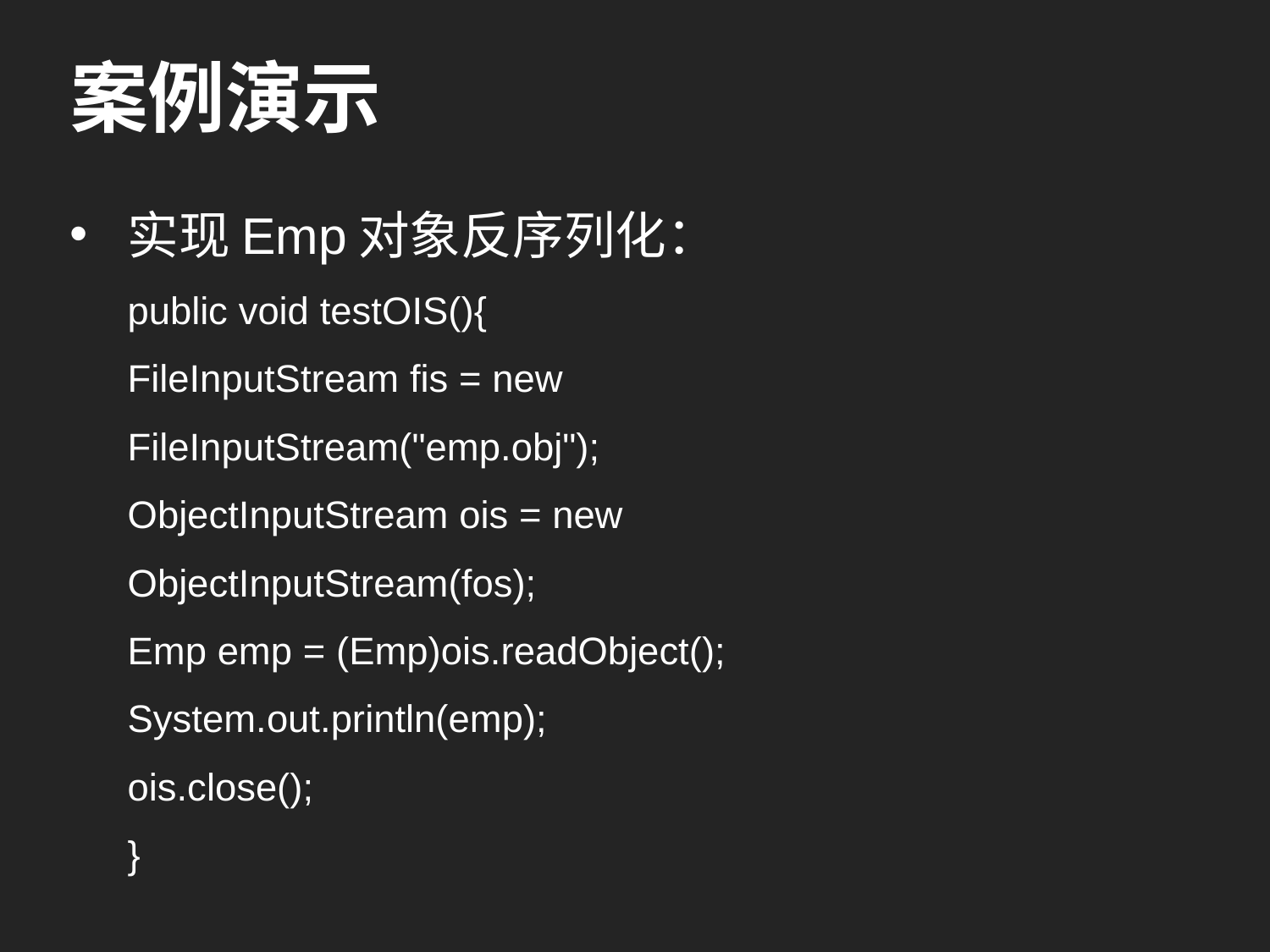

# 案例演示
实现Emp对象反序列化：
public void testOIS(){
	FileInputStream fis = new
			FileInputStream("emp.obj");
	ObjectInputStream ois = new
			ObjectInputStream(fos);
	Emp emp = (Emp)ois.readObject();
	System.out.println(emp);
	ois.close();
}